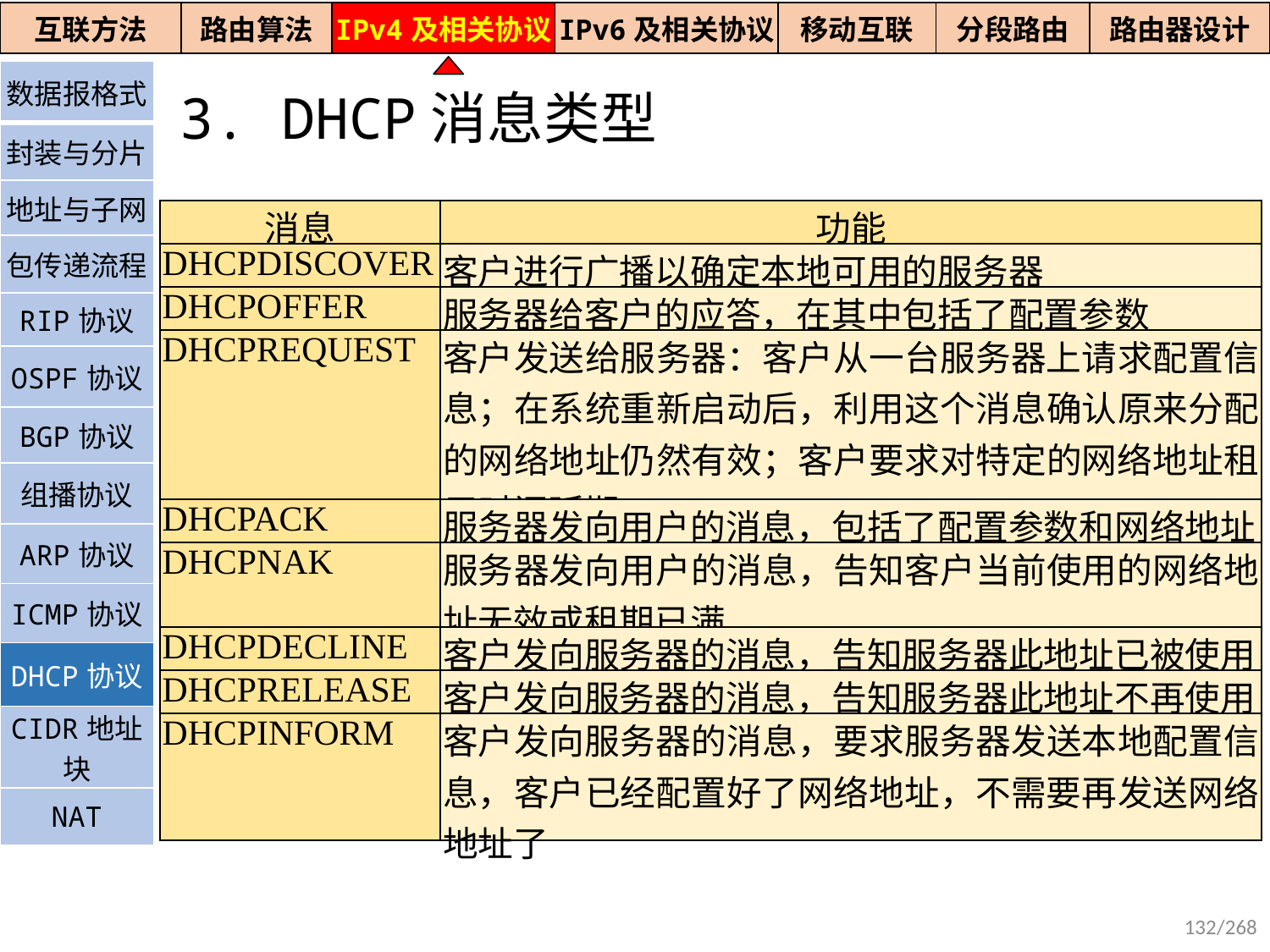

| 互联方法 | 路由算法 | IPv4及相关协议 | IPv6及相关协议 | 移动互联 | 分段路由 | 路由器设计 |
| --- | --- | --- | --- | --- | --- | --- |

| 数据报格式 |
| --- |
| 封装与分片 |
| 地址与子网 |
| 包传递流程 |
| RIP协议 |
| OSPF协议 |
| BGP协议 |
| 组播协议 |
| ARP协议 |
| ICMP协议 |
| DHCP协议 |
| CIDR地址块 |
| NAT |
3. DHCP消息类型
| 消息 | 功能 |
| --- | --- |
| DHCPDISCOVER | 客户进行广播以确定本地可用的服务器 |
| DHCPOFFER | 服务器给客户的应答，在其中包括了配置参数 |
| DHCPREQUEST | 客户发送给服务器：客户从一台服务器上请求配置信息；在系统重新启动后，利用这个消息确认原来分配的网络地址仍然有效；客户要求对特定的网络地址租用时间延期 |
| DHCPACK | 服务器发向用户的消息，包括了配置参数和网络地址 |
| DHCPNAK | 服务器发向用户的消息，告知客户当前使用的网络地址无效或租期已满 |
| DHCPDECLINE | 客户发向服务器的消息，告知服务器此地址已被使用 |
| DHCPRELEASE | 客户发向服务器的消息，告知服务器此地址不再使用 |
| DHCPINFORM | 客户发向服务器的消息，要求服务器发送本地配置信息，客户已经配置好了网络地址，不需要再发送网络地址了 |
132/268